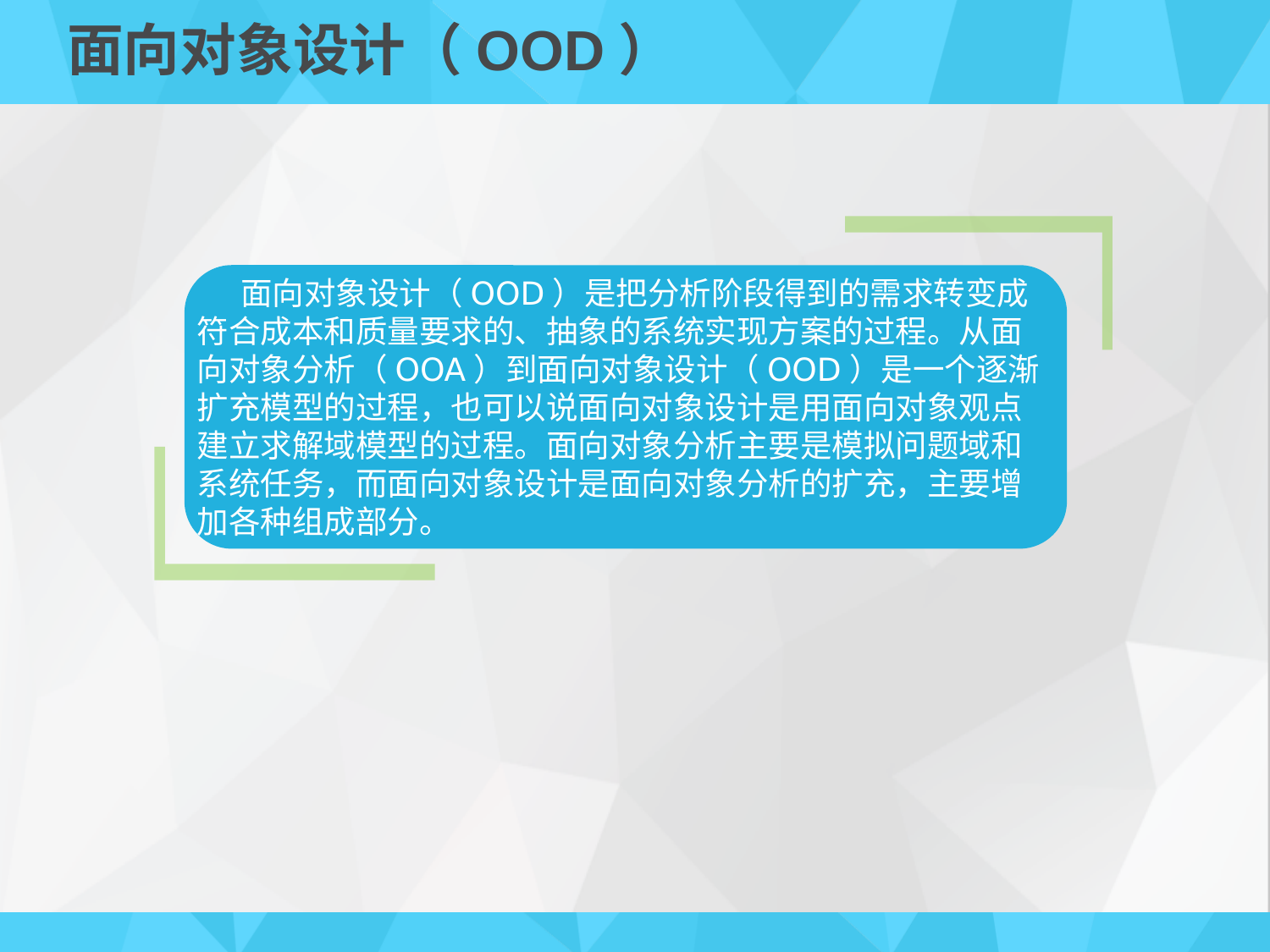

# 面向对象设计（OOD）

     面向对象设计（OOD）是把分析阶段得到的需求转变成符合成本和质量要求的、抽象的系统实现方案的过程。从面向对象分析（OOA）到面向对象设计（OOD）是一个逐渐扩充模型的过程，也可以说面向对象设计是用面向对象观点建立求解域模型的过程。面向对象分析主要是模拟问题域和系统任务，而面向对象设计是面向对象分析的扩充，主要增加各种组成部分。